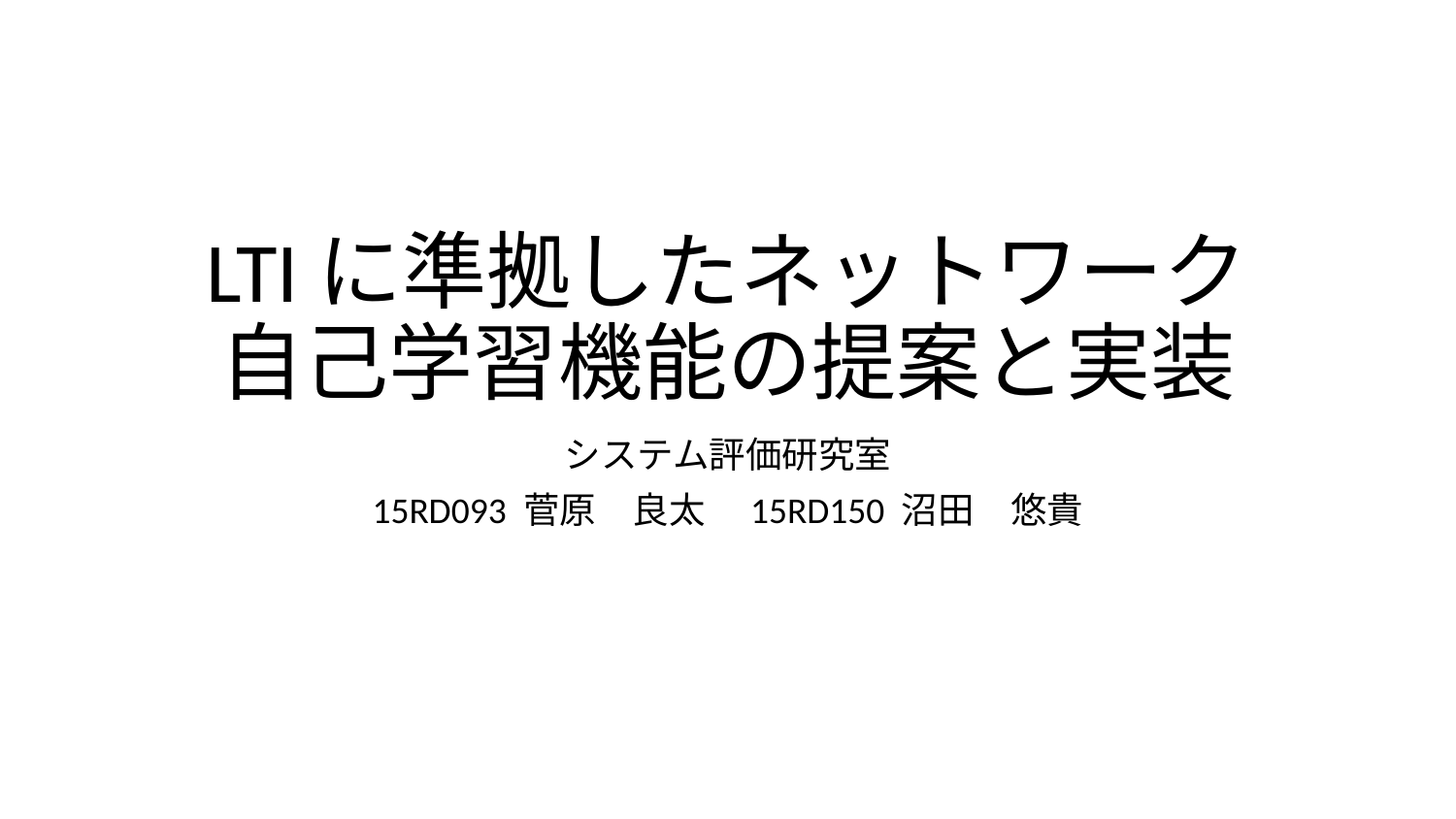

# LTIに準拠したネットワーク自己学習機能の提案と実装
システム評価研究室
15RD093 菅原　良太　15RD150 沼田　悠貴